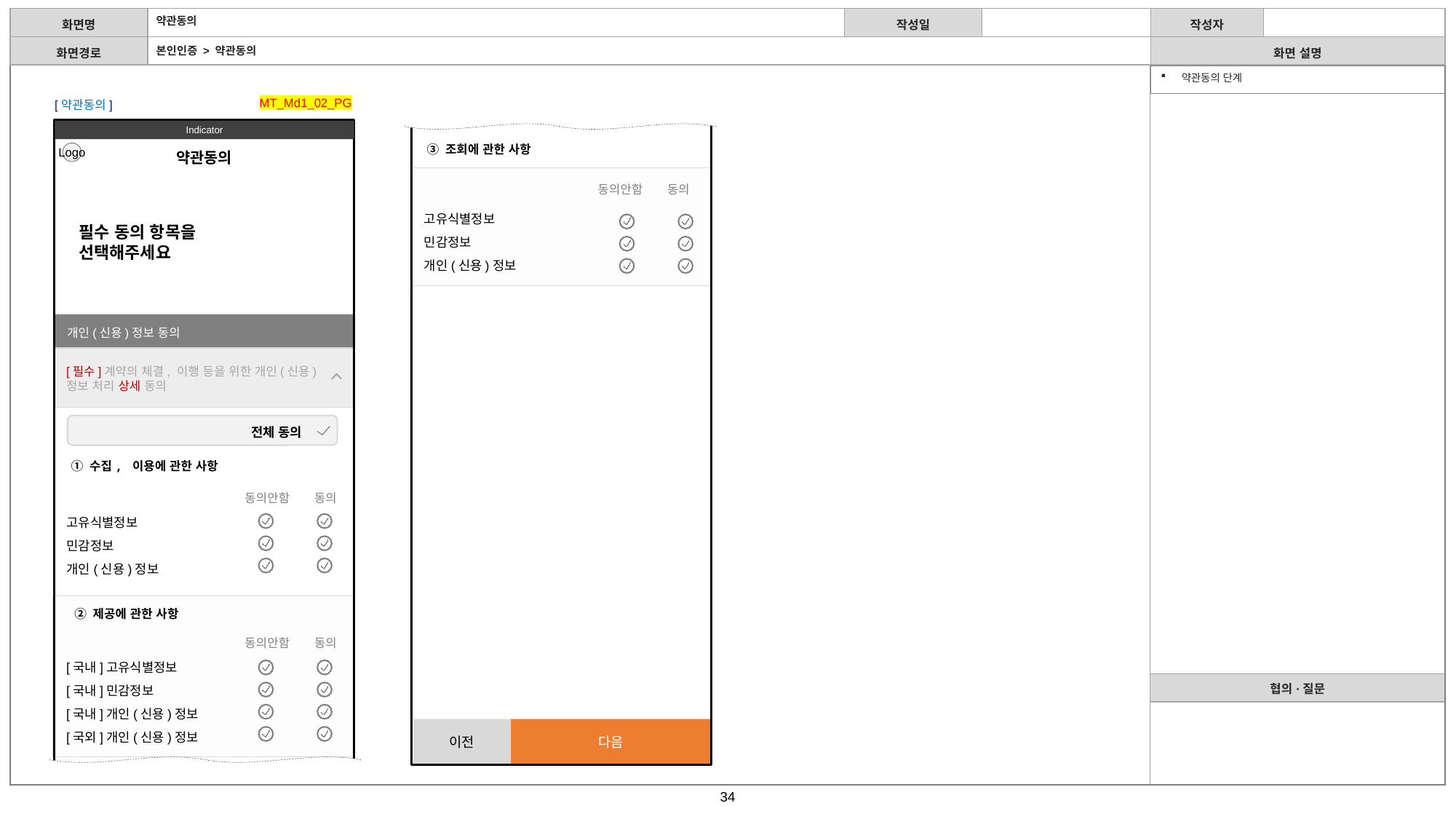

약관동의

본인인증 > 약관동의
| 약관동의 단계 |
| --- |
MT_Md1_02_PG
[약관동의]

Indicator
③ 조회에 관한 사항
Logo
약관동의

●②●●●
동의안함
동의
약관 동의를 해주세요.
고유식별정보
민감정보
개인(신용)정보

필수 동의 항목을
선택해주세요

개인(신용)정보 동의

[필수]계약의 체결, 이행 등을 위한 개인(신용)정보 처리 상세 동의

전체 동의

① 수집, 이용에 관한 사항
동의안함
동의
고유식별정보
민감정보
개인(신용)정보

② 제공에 관한 사항
동의안함
동의
[국내]고유식별정보
[국내]민감정보
[국내]개인(신용)정보
[국외]개인(신용)정보

이전
다음